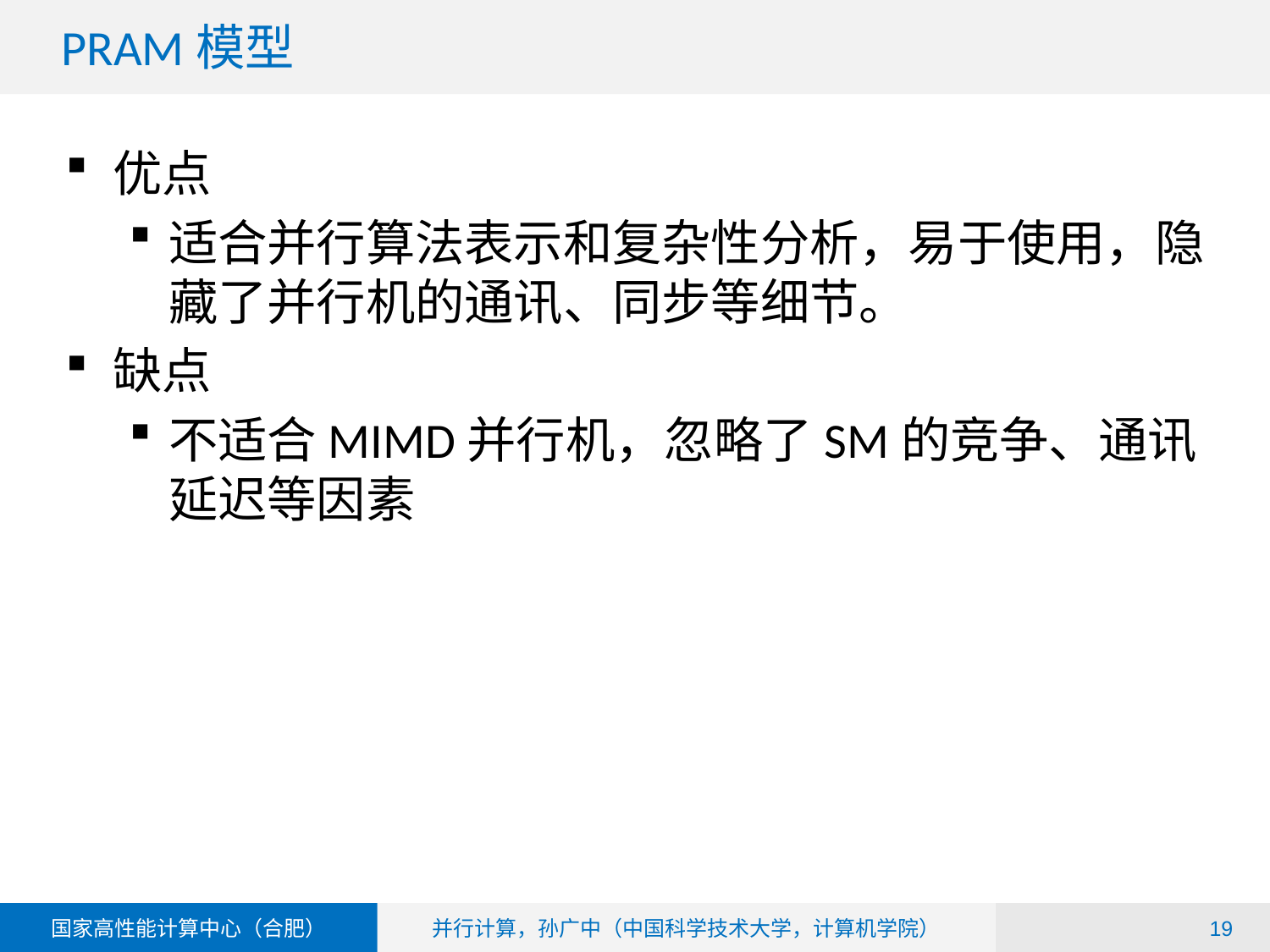

# PRAM模型
优点
适合并行算法表示和复杂性分析，易于使用，隐藏了并行机的通讯、同步等细节。
缺点
不适合MIMD并行机，忽略了SM的竞争、通讯延迟等因素

19